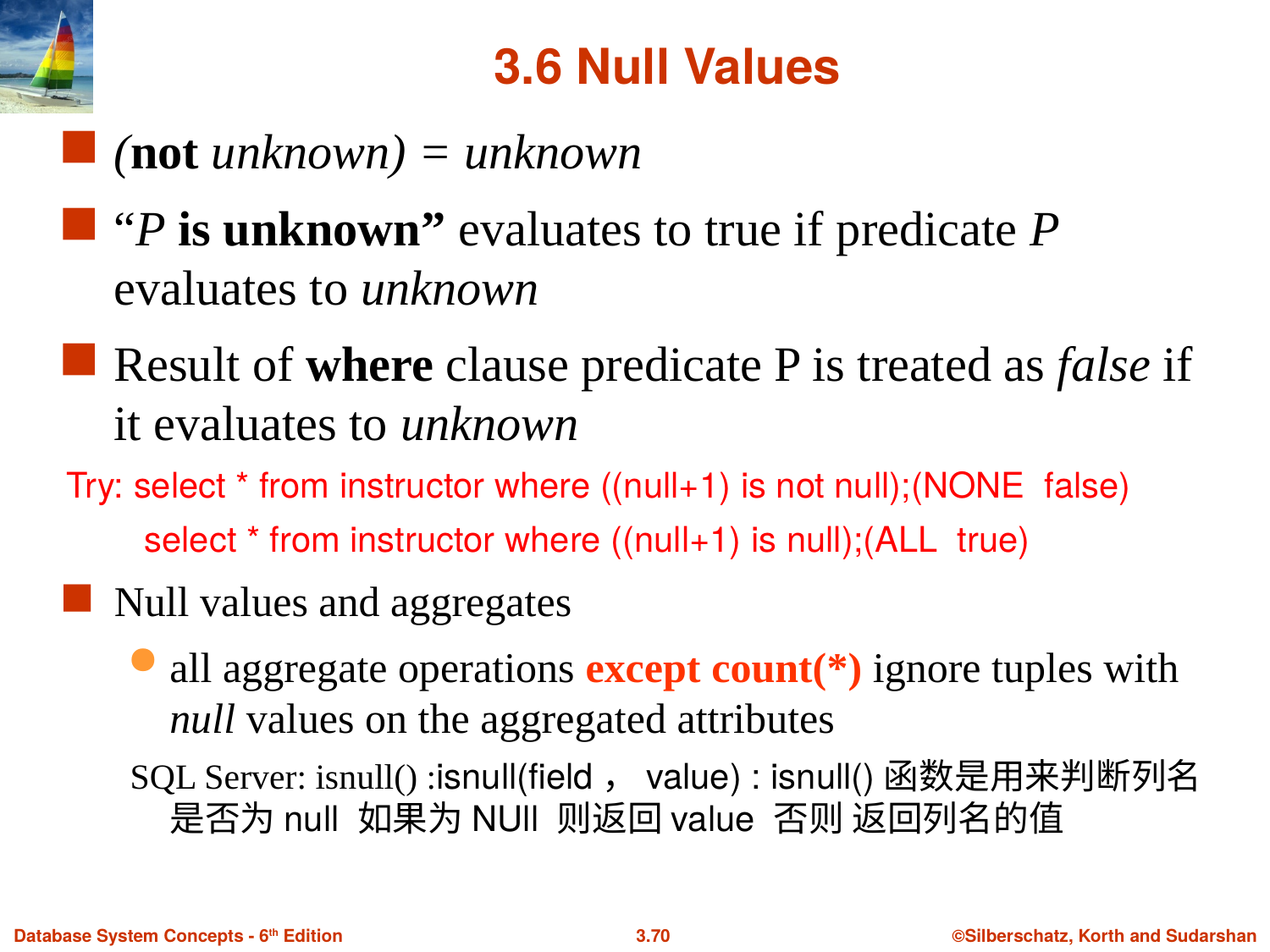

# 3.6 Null Values
(not unknown) = unknown
“P is unknown” evaluates to true if predicate P evaluates to unknown
Result of where clause predicate P is treated as false if it evaluates to unknown
Try: select * from instructor where ((null+1) is not null);(NONE  false)
        select * from instructor where ((null+1) is null);(ALL  true)
Null values and aggregates
all aggregate operations except count(*) ignore tuples with null values on the aggregated attributes
SQL Server: isnull() :isnull(field，value) : isnull()函数是用来判断列名是否为null 如果为NUll 则返回value 否则 返回列名的值